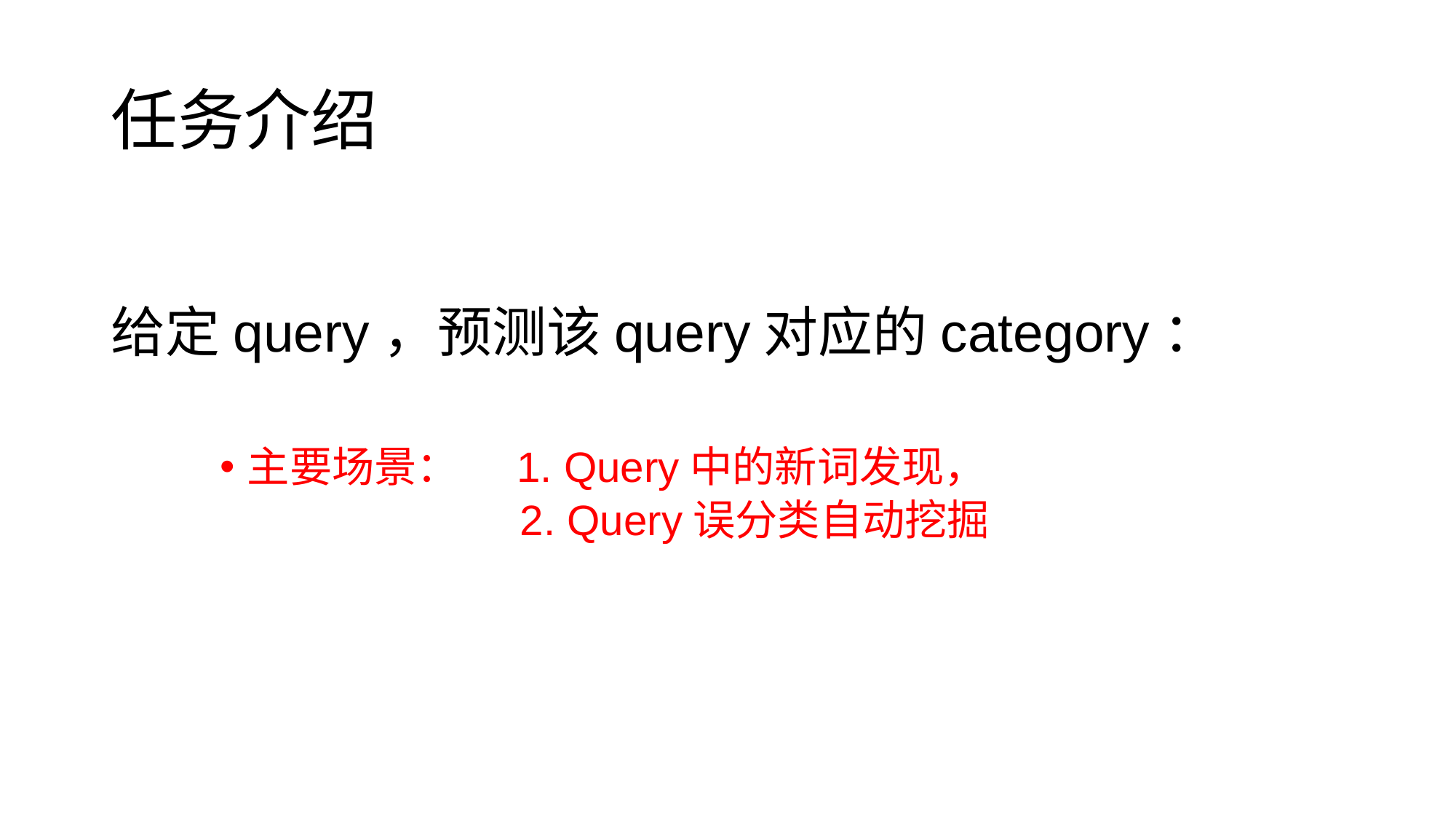

# 任务介绍
给定query，预测该query对应的category：

主要场景：     1. Query中的新词发现，
        2. Query误分类自动挖掘